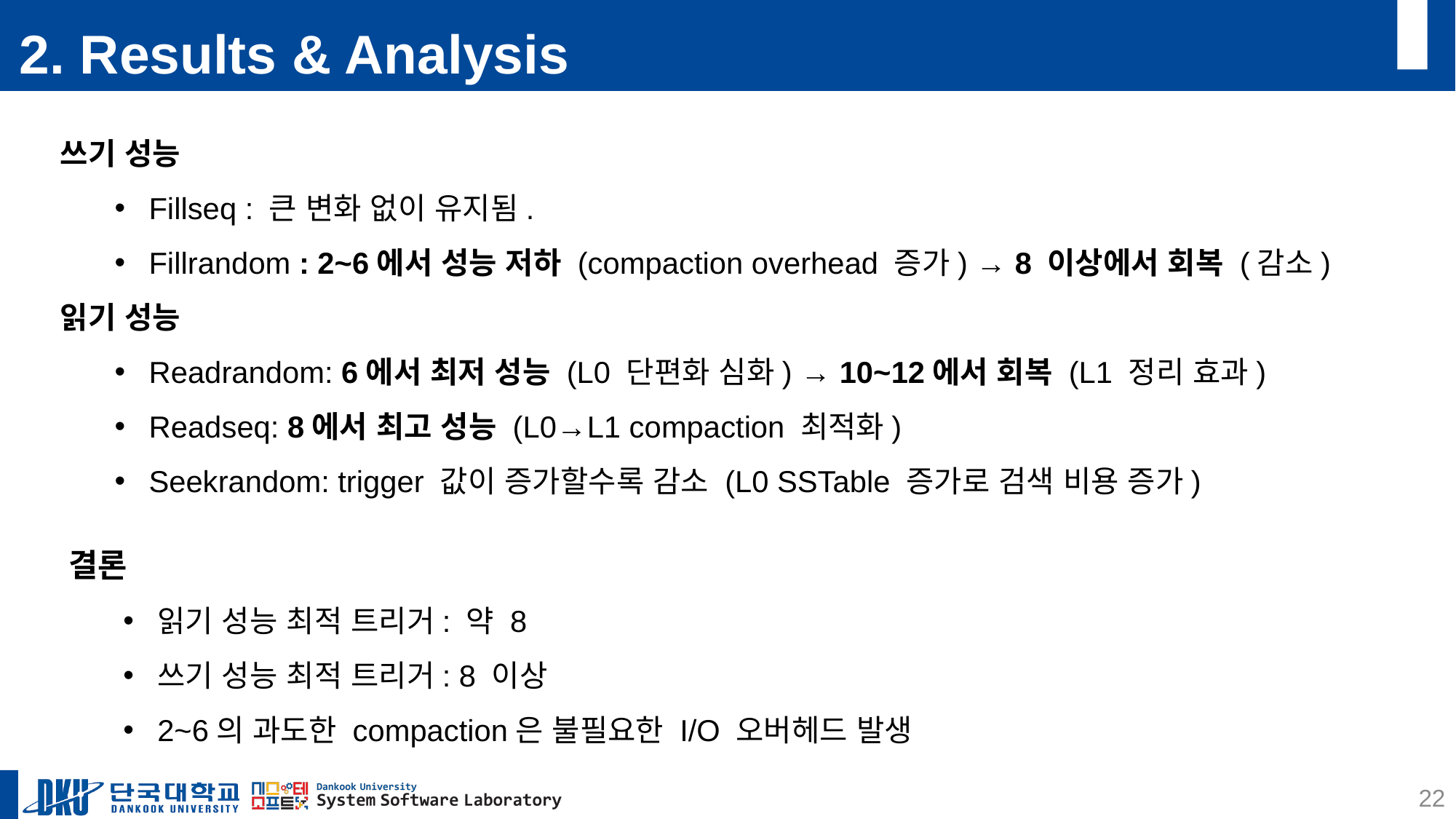

# 2. Results & Analysis
쓰기 성능
Fillseq : 큰 변화 없이 유지됨.
Fillrandom : 2~6에서 성능 저하 (compaction overhead 증가) → 8 이상에서 회복 (감소)
읽기 성능
Readrandom: 6에서 최저 성능 (L0 단편화 심화) → 10~12에서 회복 (L1 정리 효과)
Readseq: 8에서 최고 성능 (L0→L1 compaction 최적화)
Seekrandom: trigger 값이 증가할수록 감소 (L0 SSTable 증가로 검색 비용 증가)
결론
읽기 성능 최적 트리거: 약 8
쓰기 성능 최적 트리거: 8 이상
2~6의 과도한 compaction은 불필요한 I/O 오버헤드 발생
22